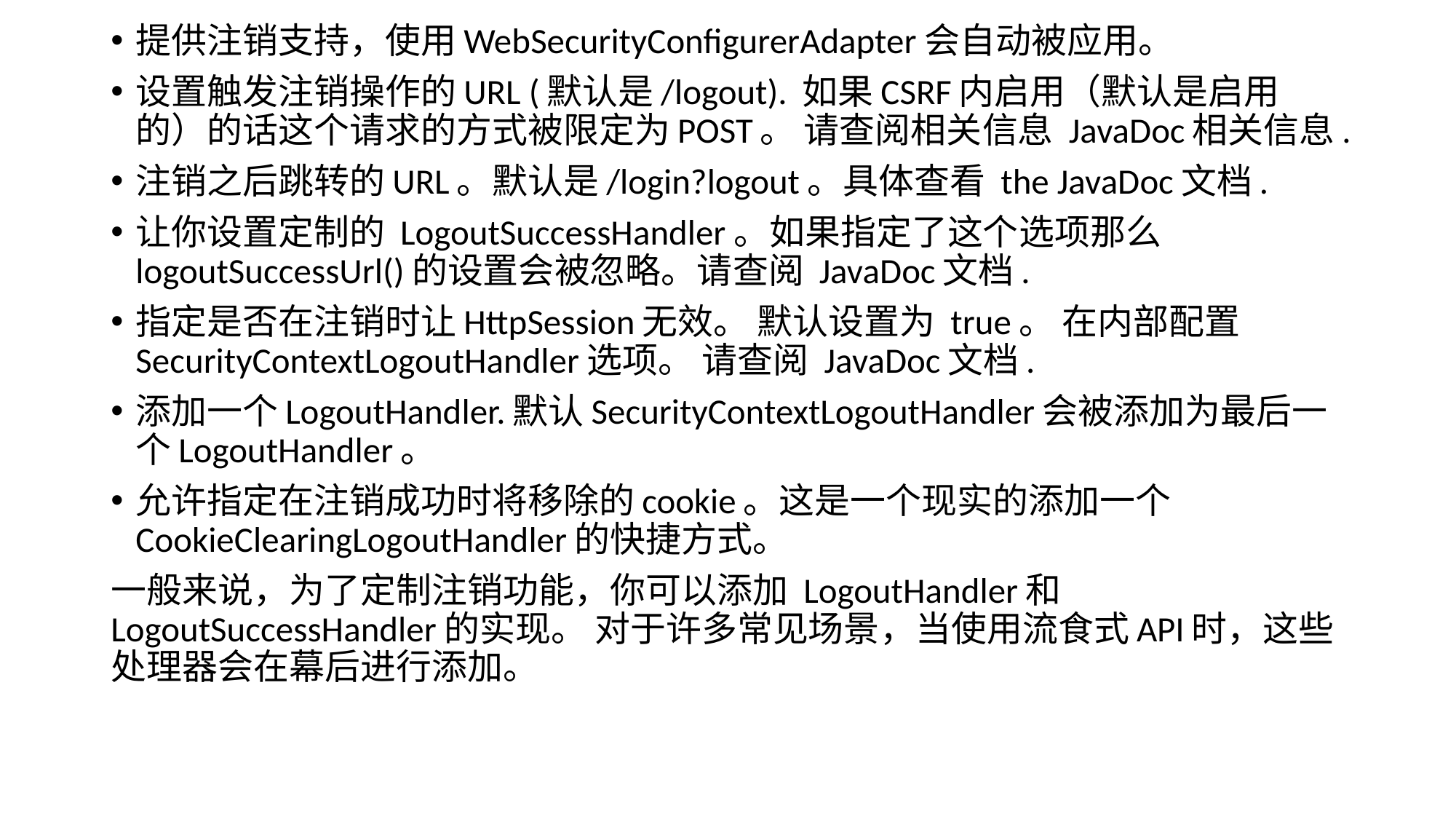

提供注销支持，使用WebSecurityConfigurerAdapter会自动被应用。
设置触发注销操作的URL (默认是/logout). 如果CSRF内启用（默认是启用的）的话这个请求的方式被限定为POST。 请查阅相关信息 JavaDoc相关信息.
注销之后跳转的URL。默认是/login?logout。具体查看 the JavaDoc文档.
让你设置定制的 LogoutSuccessHandler。如果指定了这个选项那么logoutSuccessUrl()的设置会被忽略。请查阅 JavaDoc文档.
指定是否在注销时让HttpSession无效。 默认设置为 true。 在内部配置SecurityContextLogoutHandler选项。 请查阅 JavaDoc文档.
添加一个LogoutHandler.默认SecurityContextLogoutHandler会被添加为最后一个LogoutHandler。
允许指定在注销成功时将移除的cookie。这是一个现实的添加一个CookieClearingLogoutHandler的快捷方式。
一般来说，为了定制注销功能，你可以添加 LogoutHandler和LogoutSuccessHandler的实现。 对于许多常见场景，当使用流食式API时，这些处理器会在幕后进行添加。